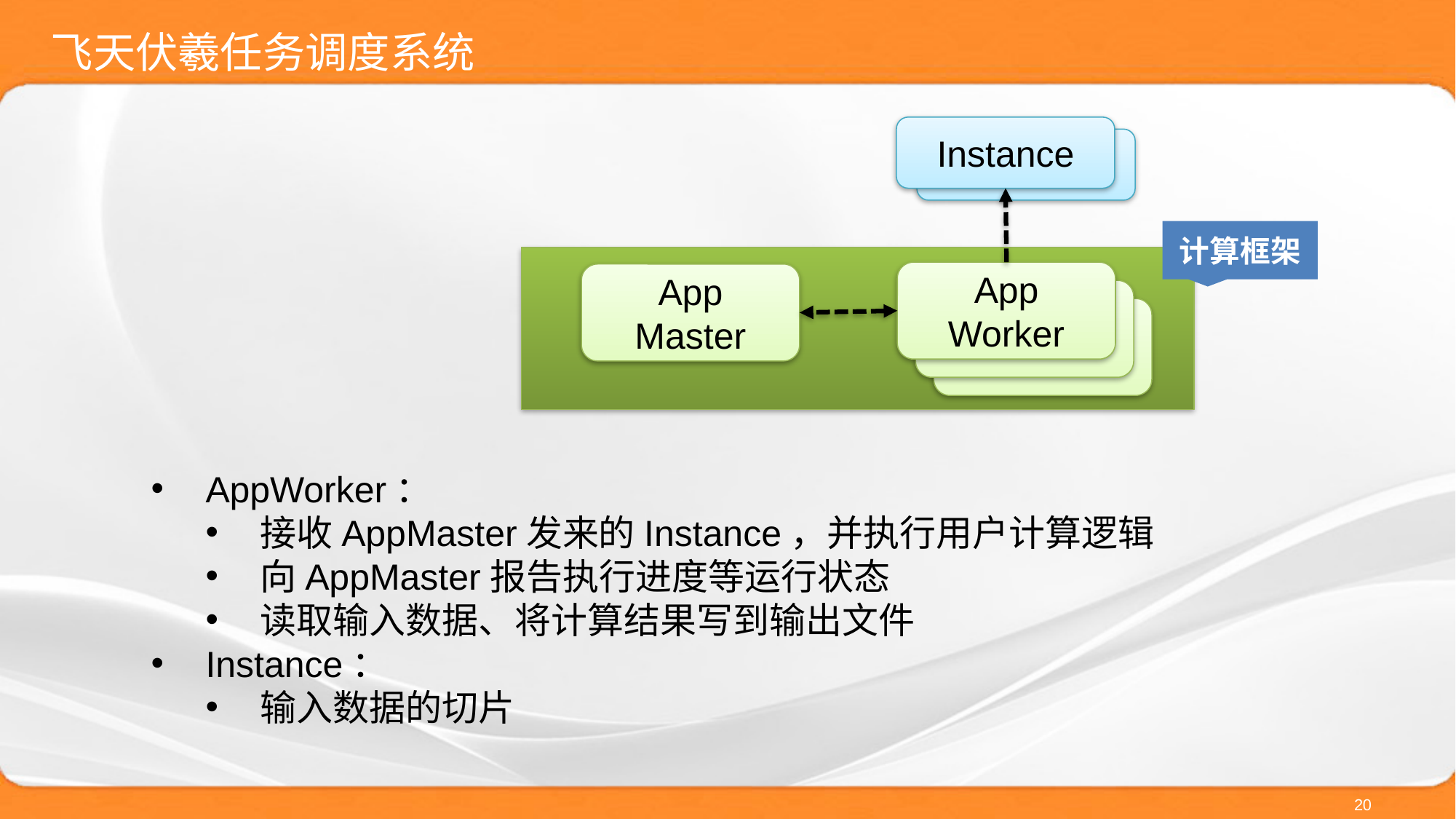

# 飞天伏羲任务调度系统
Instance

计算框架

App
Worker
App
Master

AppWorker：
接收AppMaster发来的Instance，并执行用户计算逻辑
向AppMaster报告执行进度等运行状态
读取输入数据、将计算结果写到输出文件
Instance：
输入数据的切片
20